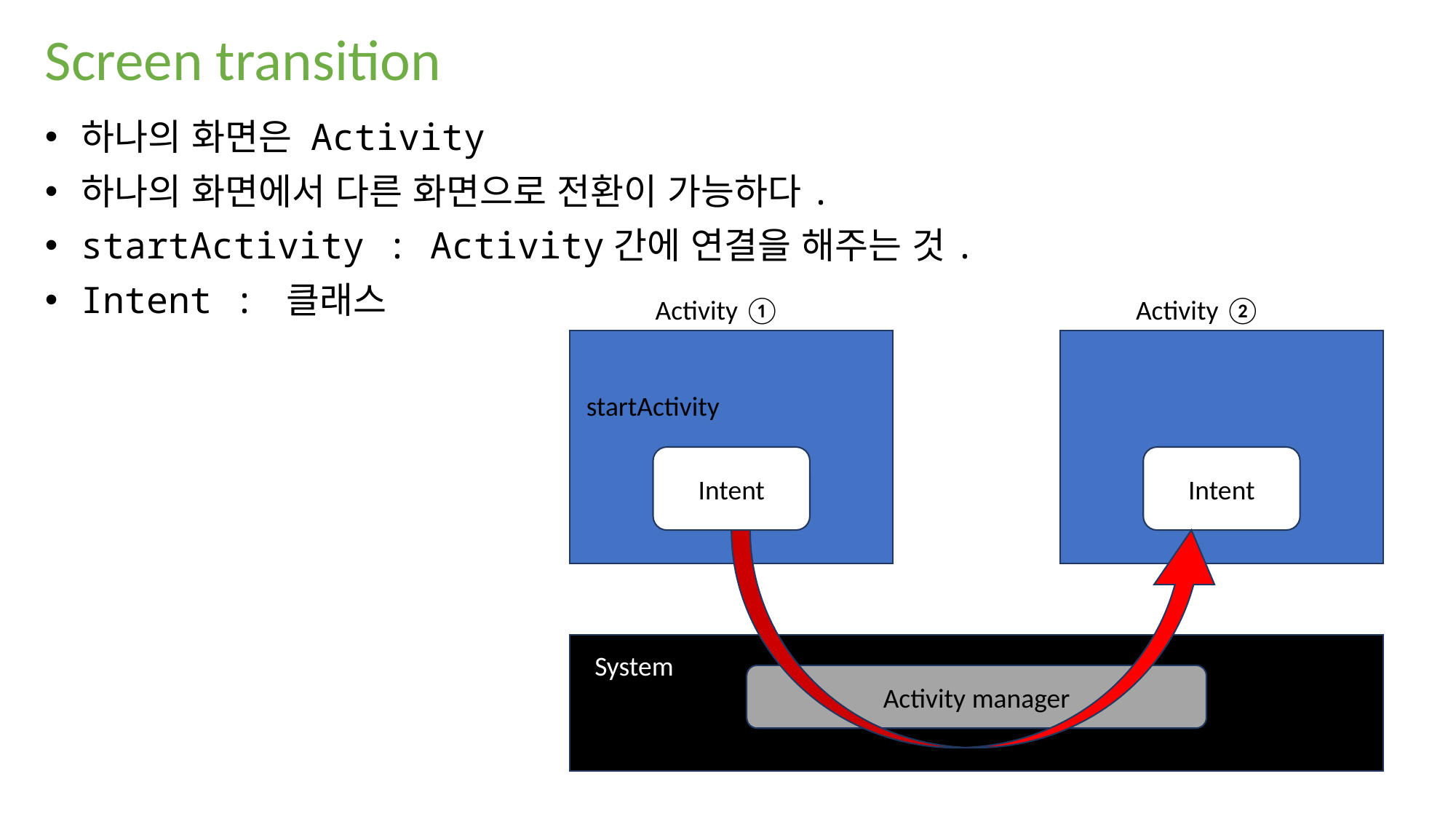

Screen transition
하나의 화면은 Activity
하나의 화면에서 다른 화면으로 전환이 가능하다.
startActivity : Activity간에 연결을 해주는 것.
Intent : 클래스

Activity ②
Activity ①

startActivity
Intent
Intent

System
Activity manager